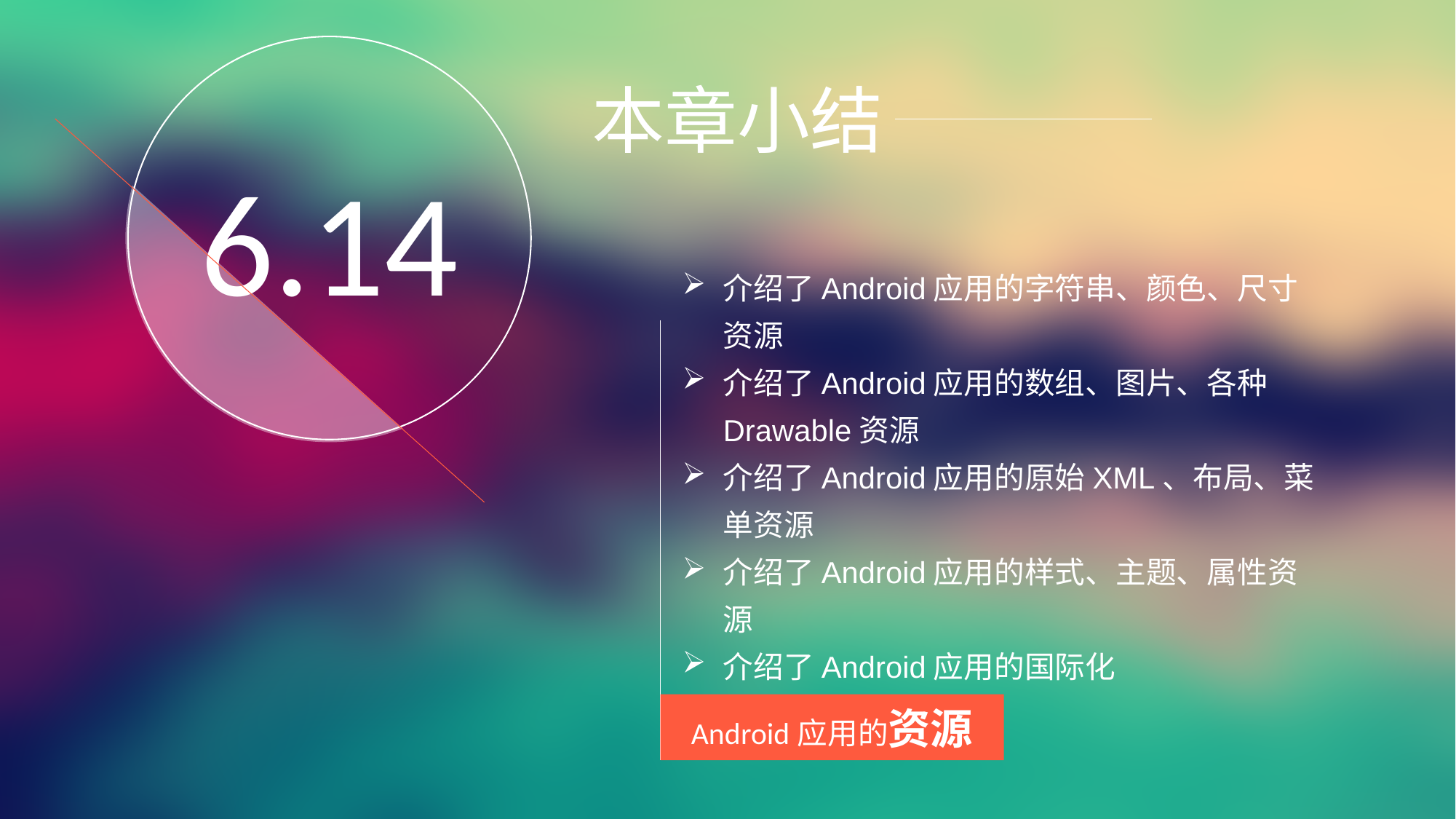

6.14
本章小结
介绍了Android应用的字符串、颜色、尺寸资源
介绍了Android应用的数组、图片、各种Drawable资源
介绍了Android应用的原始XML、布局、菜单资源
介绍了Android应用的样式、主题、属性资源
介绍了Android应用的国际化
Android应用的资源